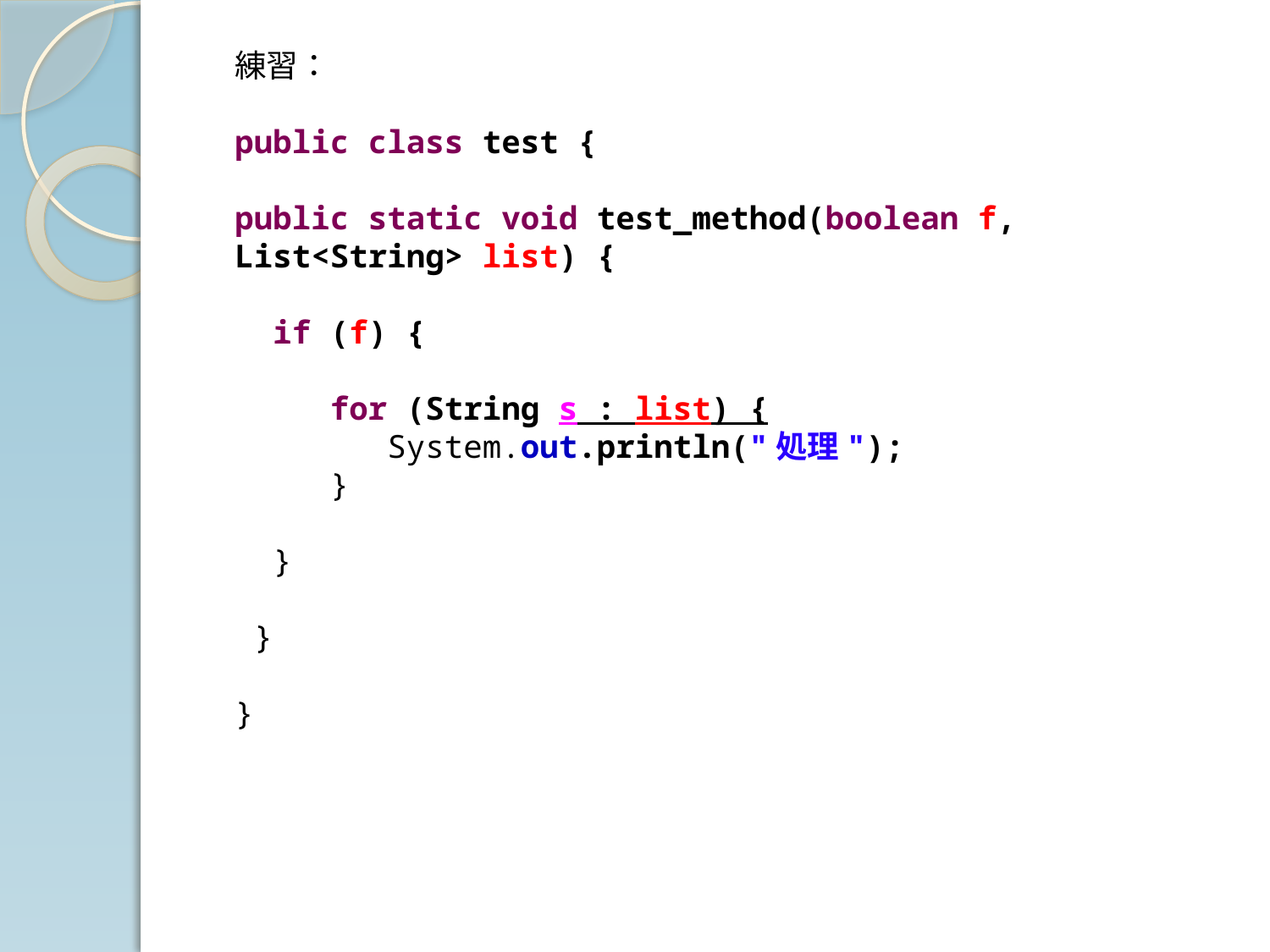

練習：

public class test {

public static void test_method(boolean f, List<String> list) {

  if (f) {

     for (String s : list) {
        System.out.println("処理");
     }

  }

 }

}